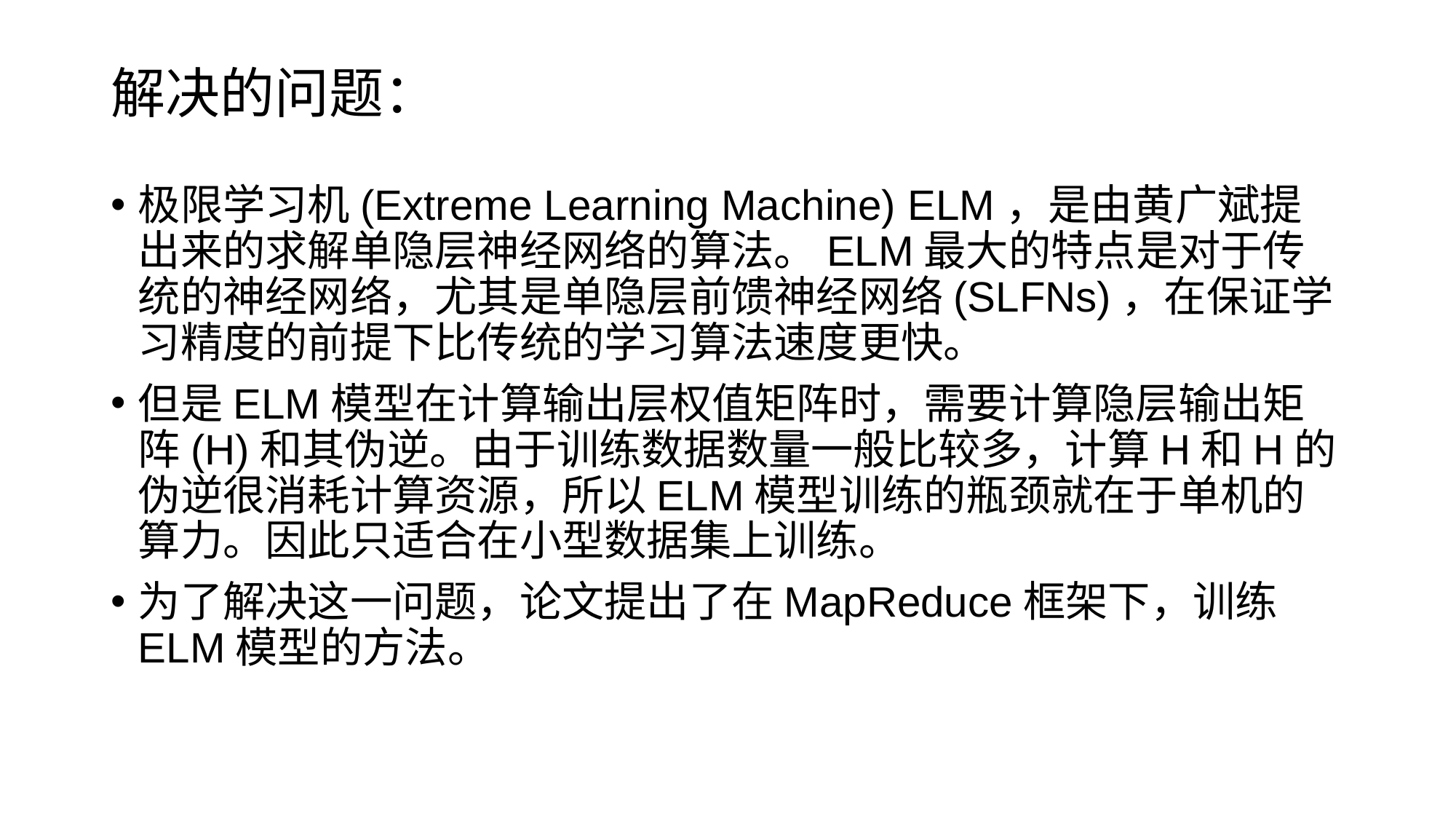

# 解决的问题：
极限学习机(Extreme Learning Machine) ELM，是由黄广斌提出来的求解单隐层神经网络的算法。ELM最大的特点是对于传统的神经网络，尤其是单隐层前馈神经网络(SLFNs)，在保证学习精度的前提下比传统的学习算法速度更快。
但是ELM模型在计算输出层权值矩阵时，需要计算隐层输出矩阵(H)和其伪逆。由于训练数据数量一般比较多，计算H和H的伪逆很消耗计算资源，所以ELM模型训练的瓶颈就在于单机的算力。因此只适合在小型数据集上训练。
为了解决这一问题，论文提出了在MapReduce框架下，训练ELM模型的方法。